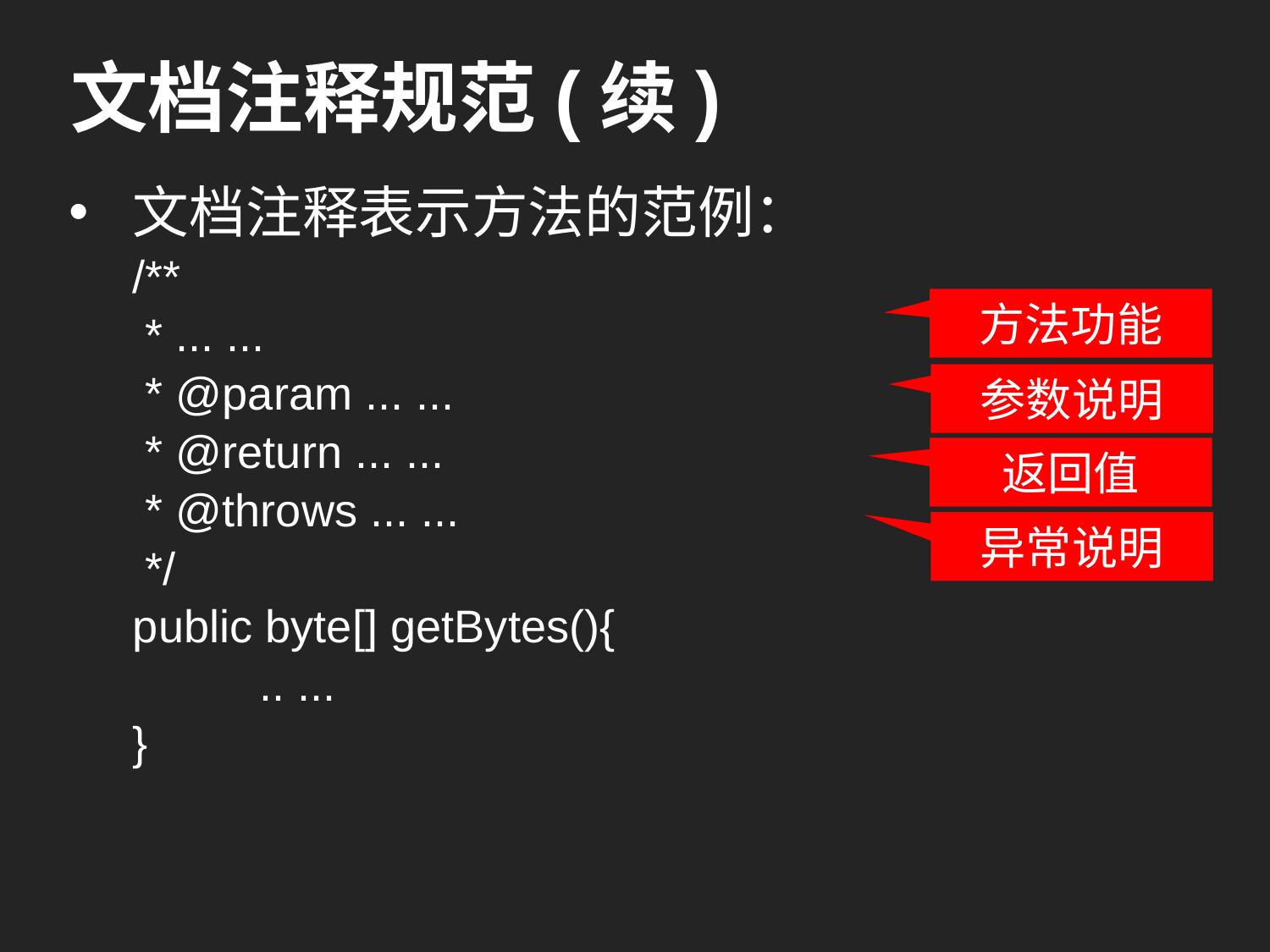

# 文档注释规范(续)
文档注释表示方法的范例：
/**
 * ... ...
 * @param ... ...
 * @return ... ...
 * @throws ... ...
 */
public byte[] getBytes(){
	.. ...
}
方法功能
参数说明
返回值
异常说明